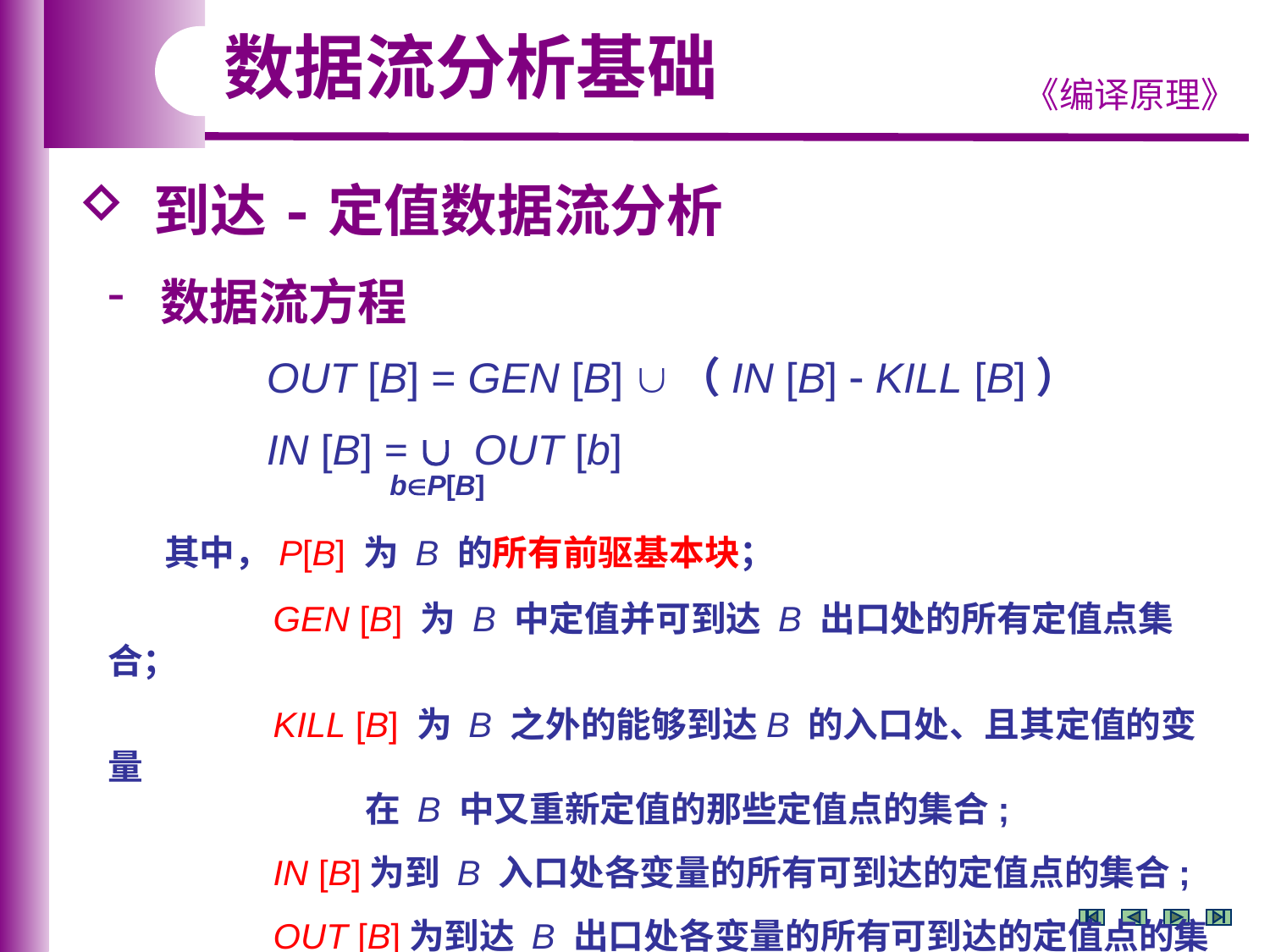

数据流分析基础
 到达-定值数据流分析
 数据流方程

               OUT [B] = GEN [B] ∪（IN [B] − KILL [B]）

               IN [B] = ∪  OUT [b]

    其中，P[B] 为 B 的所有前驱基本块；

                 GEN [B] 为 B 中定值并可到达 B 出口处的所有定值点集合；

                 KILL [B] 为 B 之外的能够到达B 的入口处、且其定值的变量
                               在 B 中又重新定值的那些定值点的集合;

                 IN [B]为到 B 入口处各变量的所有可到达的定值点的集合;

                 OUT [B]为到达 B 出口处各变量的所有可到达的定值点的集合
b∈P[B]